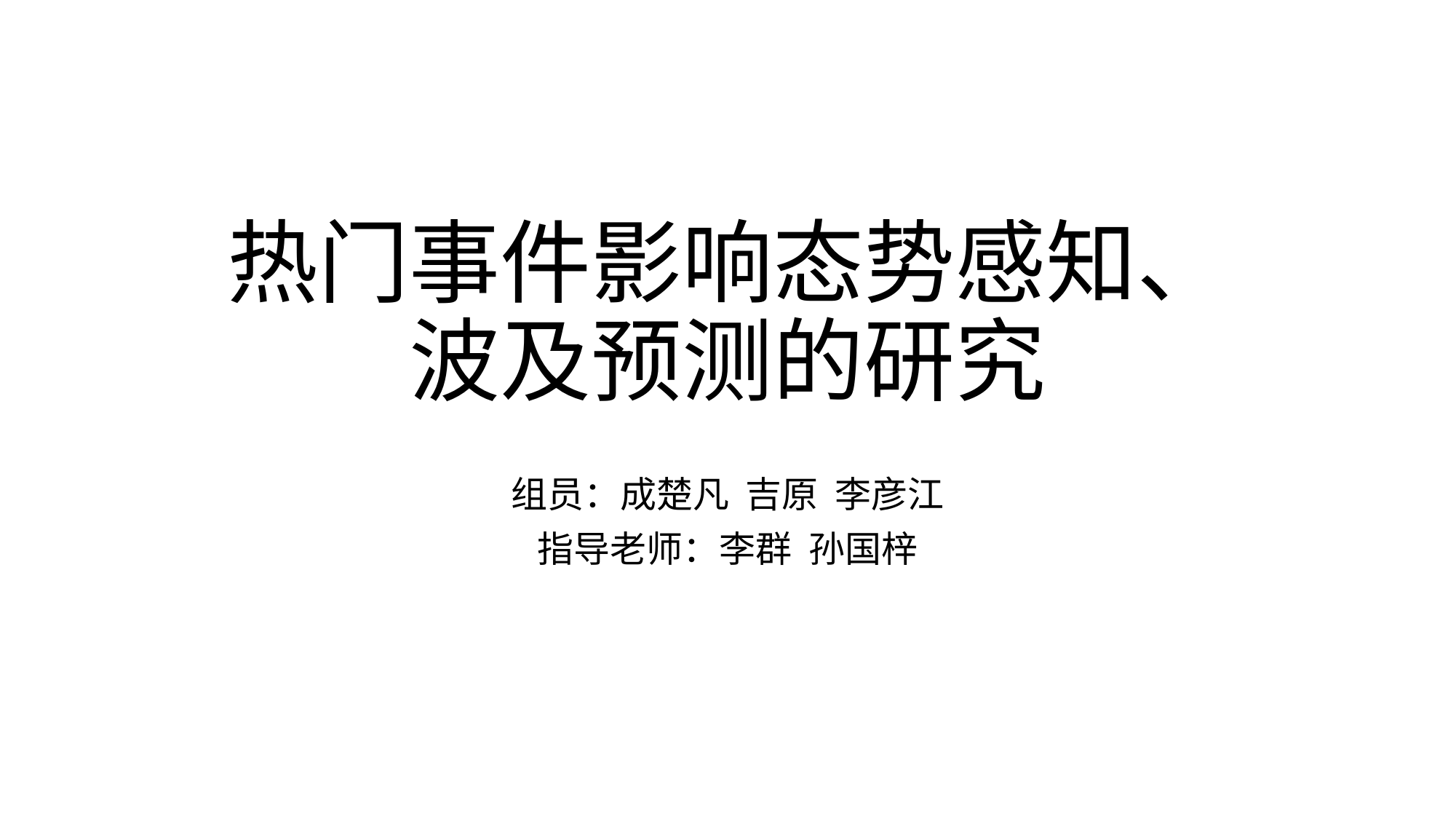

# 热门事件影响态势感知、 波及预测的研究
组员：成楚凡  吉原  李彦江
指导老师：李群  孙国梓